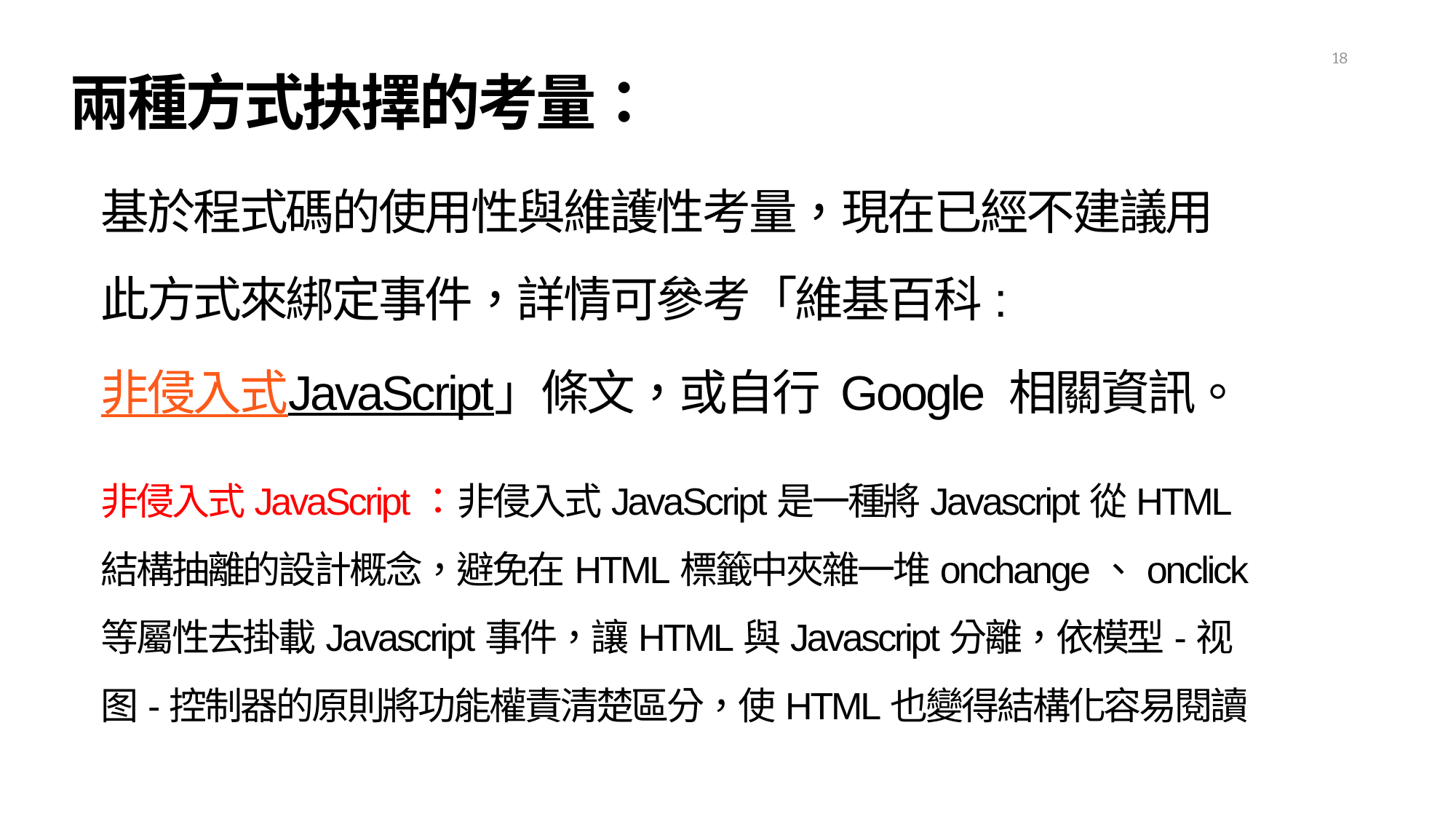

18
兩種方式抉擇的考量：

基於程式碼的使用性與維護性考量，現在已經不建議用此方式來綁定事件，詳情可參考「維基百科: 非侵入式JavaScript」條文，或自行 Google 相關資訊。

非侵入式JavaScript：非侵入式JavaScript是一種將Javascript從HTML結構抽離的設計概念，避免在HTML標籤中夾雜一堆onchange、onclick等屬性去掛載Javascript事件，讓HTML與Javascript分離，依模型-视图-控制器的原則將功能權責清楚區分，使HTML也變得結構化容易閱讀